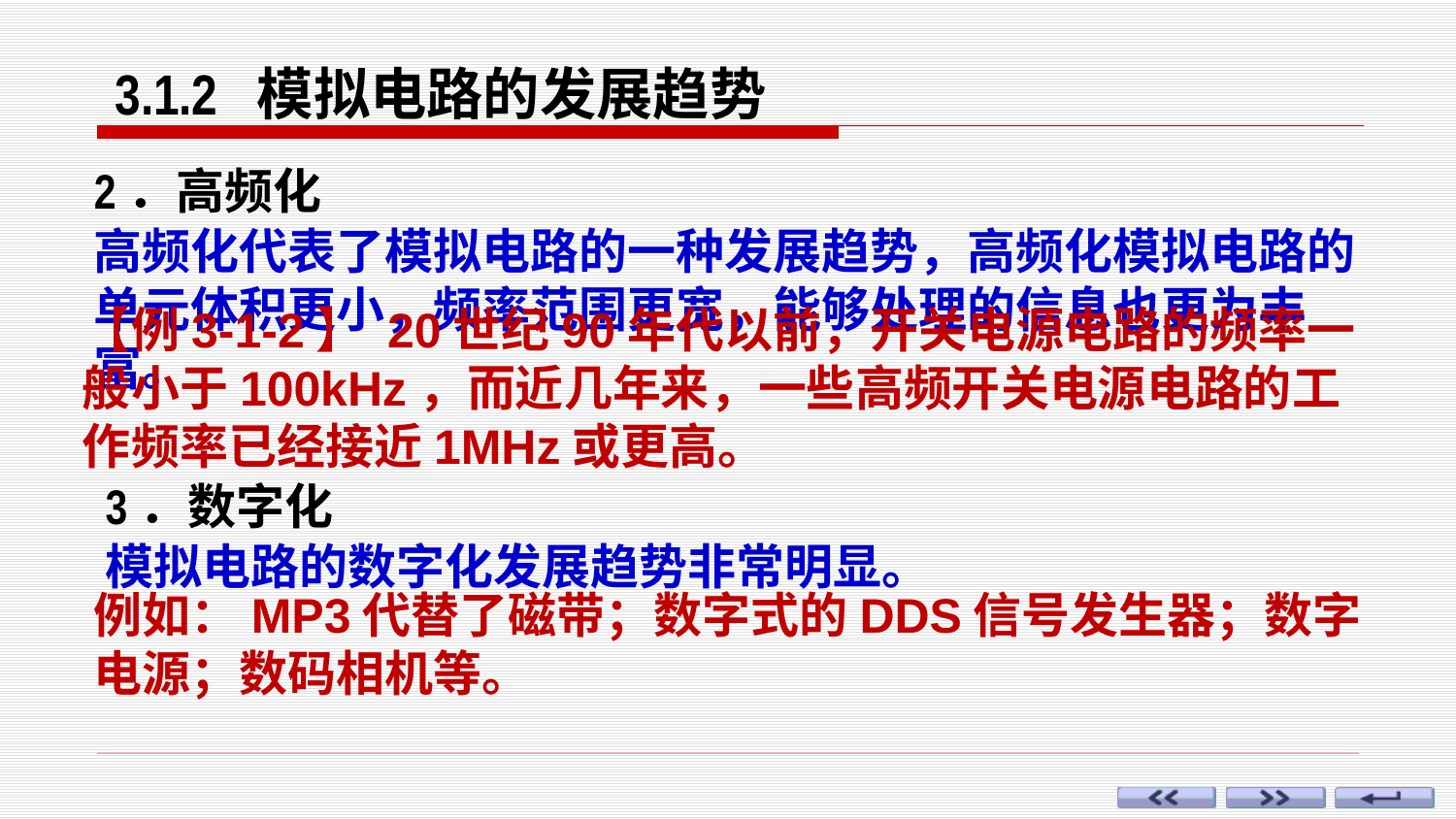

3.1.2  模拟电路的发展趋势
2．高频化
高频化代表了模拟电路的一种发展趋势，高频化模拟电路的单元体积更小，频率范围更宽，能够处理的信息也更为丰富。
【例3-1-2】 20世纪90年代以前，开关电源电路的频率一般小于100kHz，而近几年来，一些高频开关电源电路的工作频率已经接近1MHz或更高。
3．数字化
模拟电路的数字化发展趋势非常明显。
例如：MP3代替了磁带；数字式的DDS信号发生器；数字电源；数码相机等。